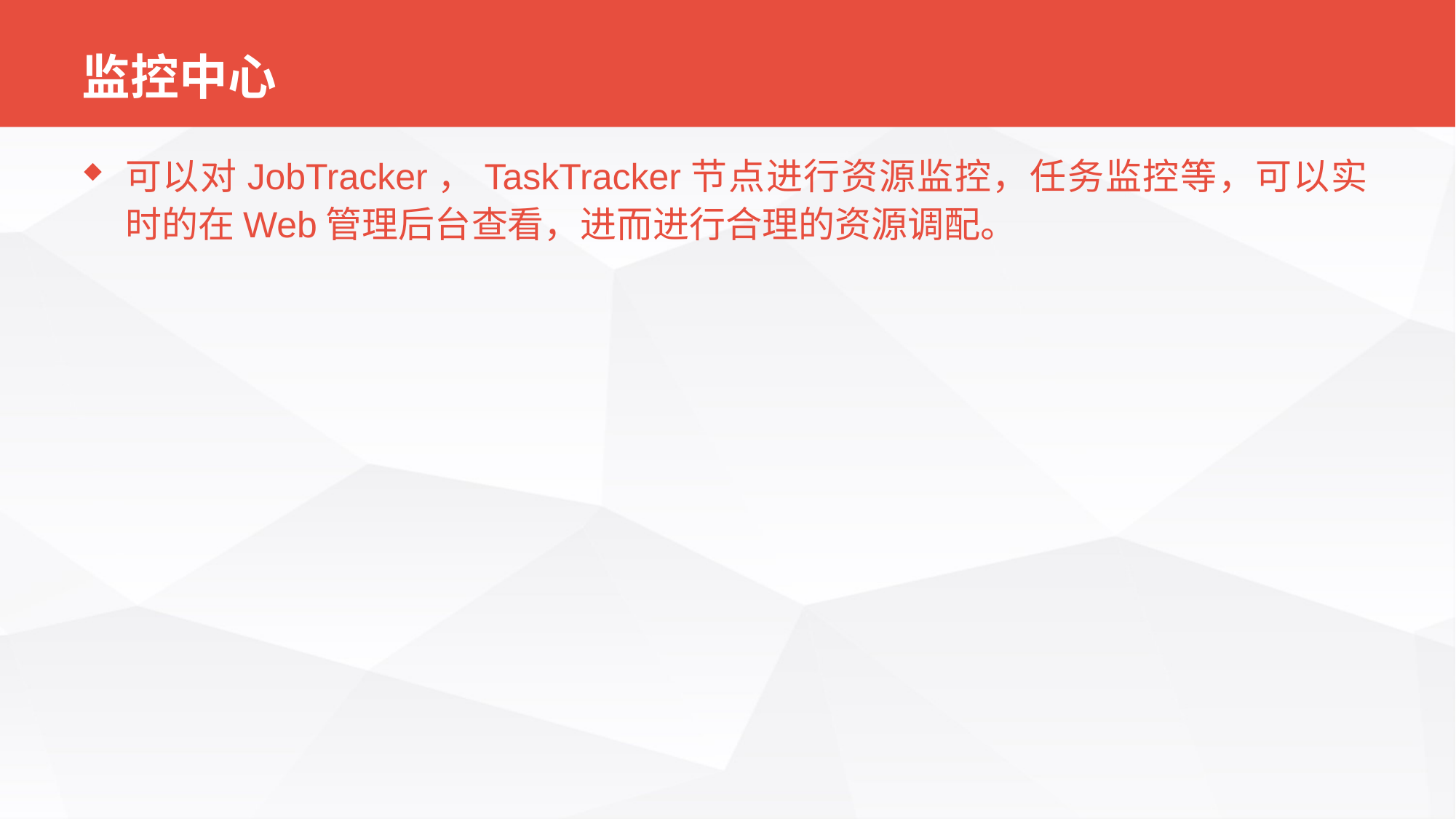

# 监控中心
可以对JobTracker，TaskTracker节点进行资源监控，任务监控等，可以实时的在Web管理后台查看，进而进行合理的资源调配。